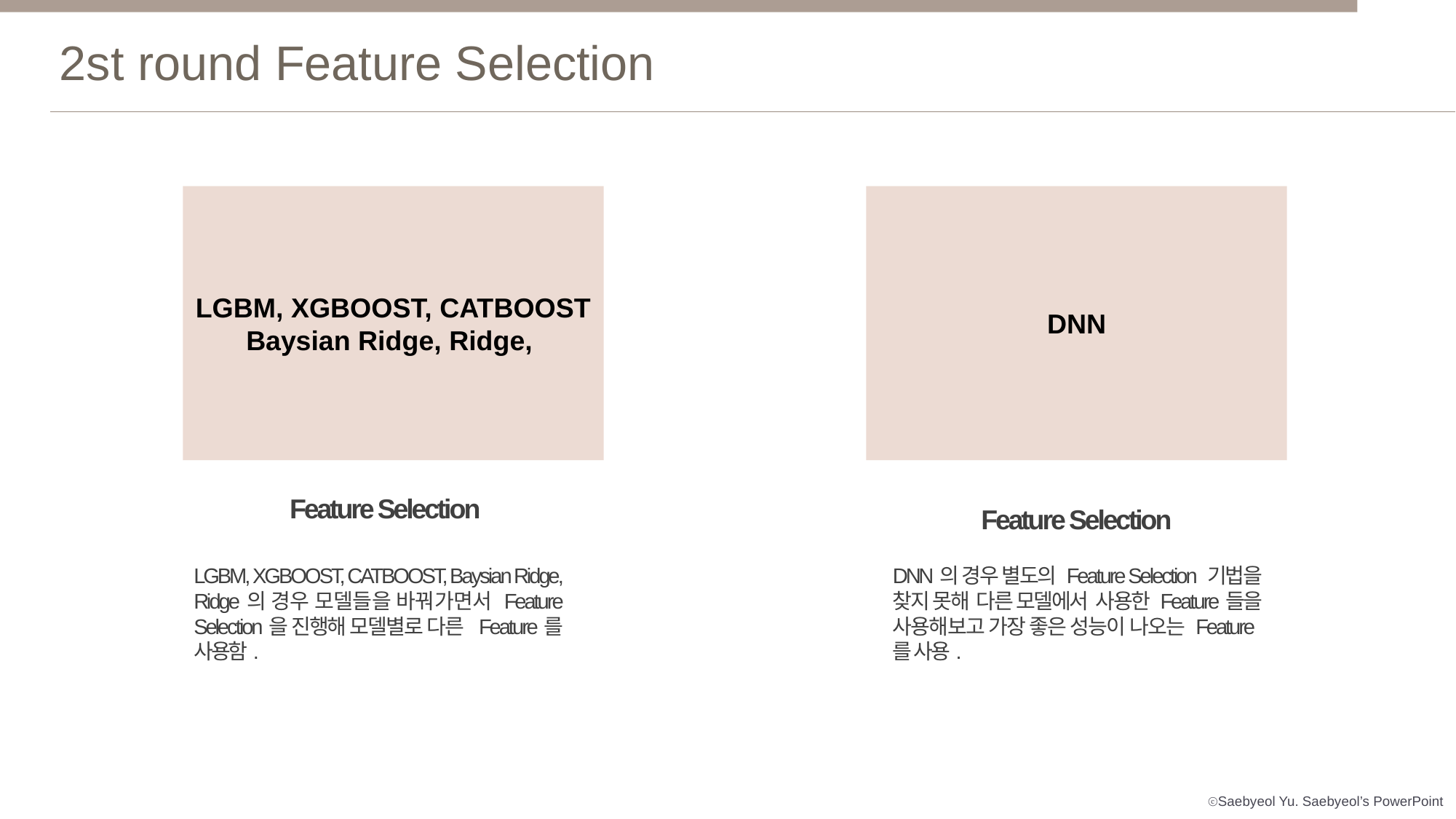

2st round Feature Selection
LGBM, XGBOOST, CATBOOST
Baysian Ridge, Ridge,
DNN
Feature Selection
DNN의 경우 별도의 Feature Selection 기법을 찾지 못해  다른 모델에서  사용한 Feature들을 사용해보고 가장 좋은 성능이 나오는 Feature를 사용.
Feature Selection
LGBM, XGBOOST, CATBOOST, Baysian Ridge, Ridge의 경우 모델들을 바꿔가면서 Feature Selection을 진행해 모델별로 다른  Feature를 사용함.